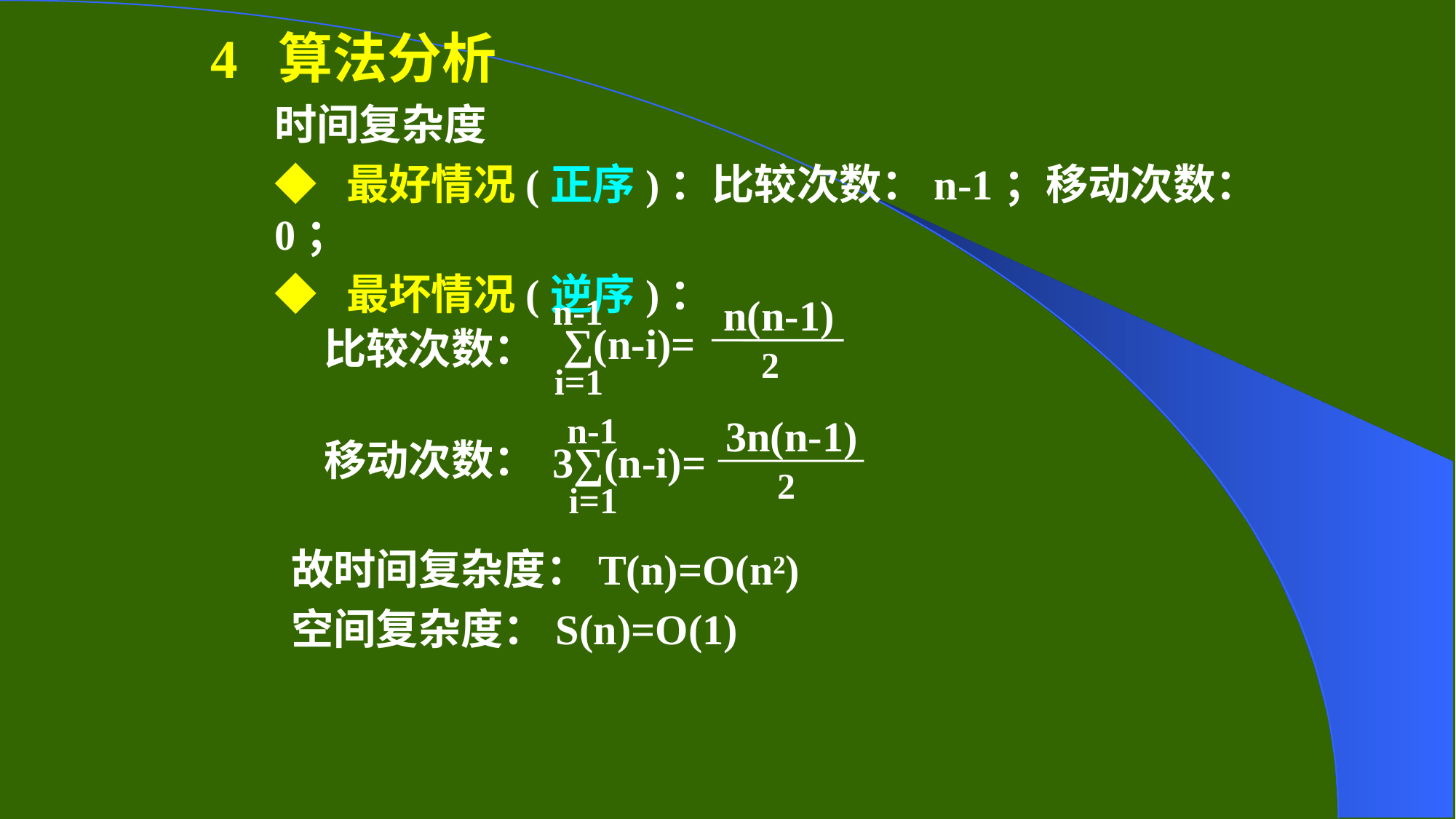

4  算法分析
时间复杂度
◆  最好情况(正序)：比较次数：n-1；移动次数：0；
◆  最坏情况(逆序)：
n-1
n(n-1)

2
∑(n-i)=
比较次数：
i=1
n-1
3n(n-1)

2
3∑(n-i)=
i=1
移动次数：
故时间复杂度：T(n)=O(n²)
空间复杂度：S(n)=O(1)